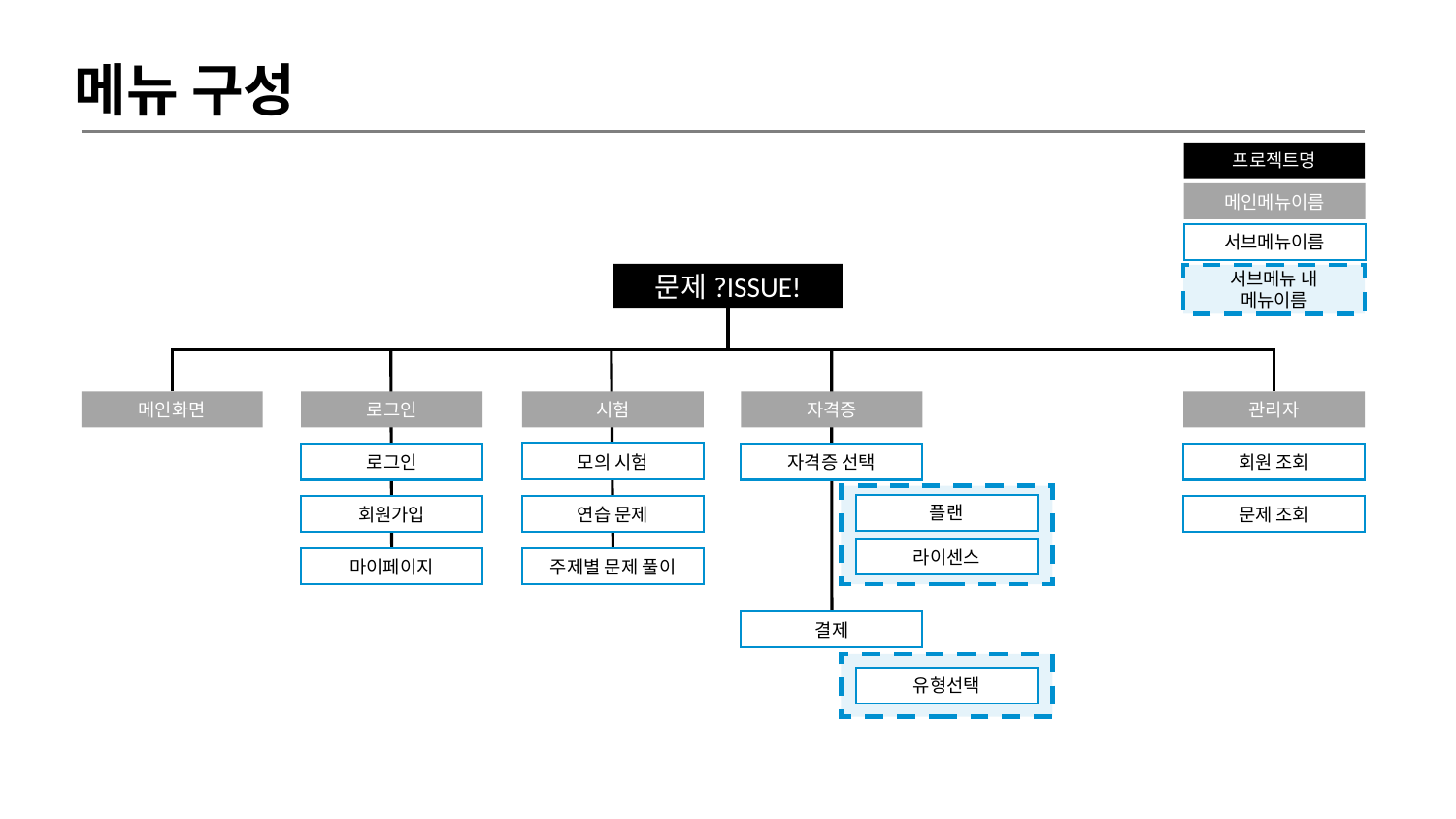

메뉴 구성
프로젝트명
메인메뉴이름
서브메뉴이름
서브메뉴 내 메뉴이름
문제?ISSUE!
메인화면
로그인
시험
자격증
관리자
모의 시험
로그인
자격증 선택
회원 조회

플랜
회원가입
연습 문제
문제 조회
라이센스
마이페이지
주제별 문제 풀이
결제

유형선택